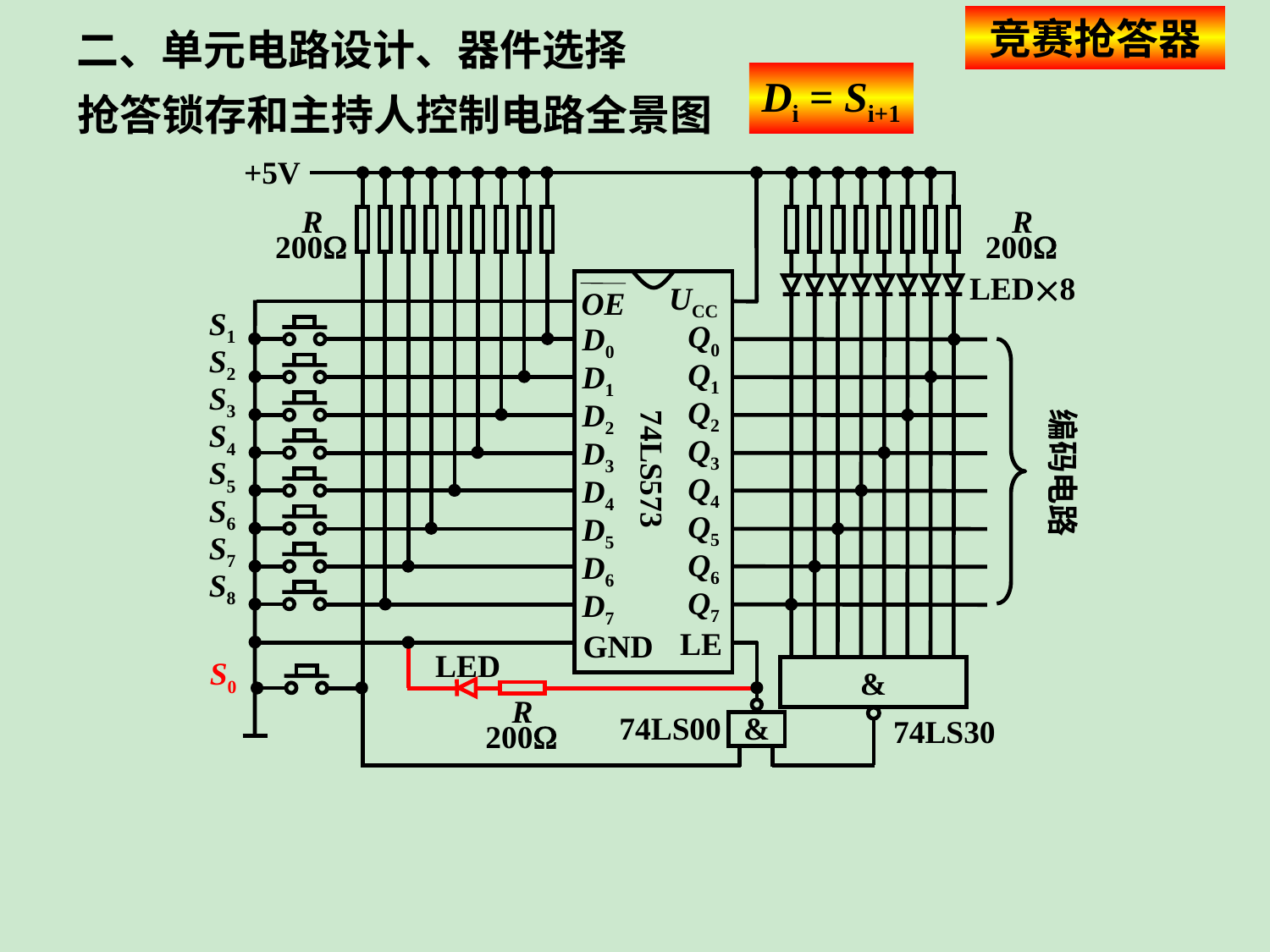

竞赛抢答器
二、单元电路设计、器件选择
Di = Si+1
抢答锁存和主持人控制电路全景图
+5V

R
R

200Ω
200Ω
LED×8

UCC
OE
S1

Q0
D0

S2

Q1
D1

S3

Q2
D2
编码电路

74LS573
S4

Q3
D3

S5

Q4
D4

S6

Q5
D5

S7

Q6
D6

S8

Q7
D7

LE
GND

LED
S0

&

R

74LS00
&

74LS30
200Ω